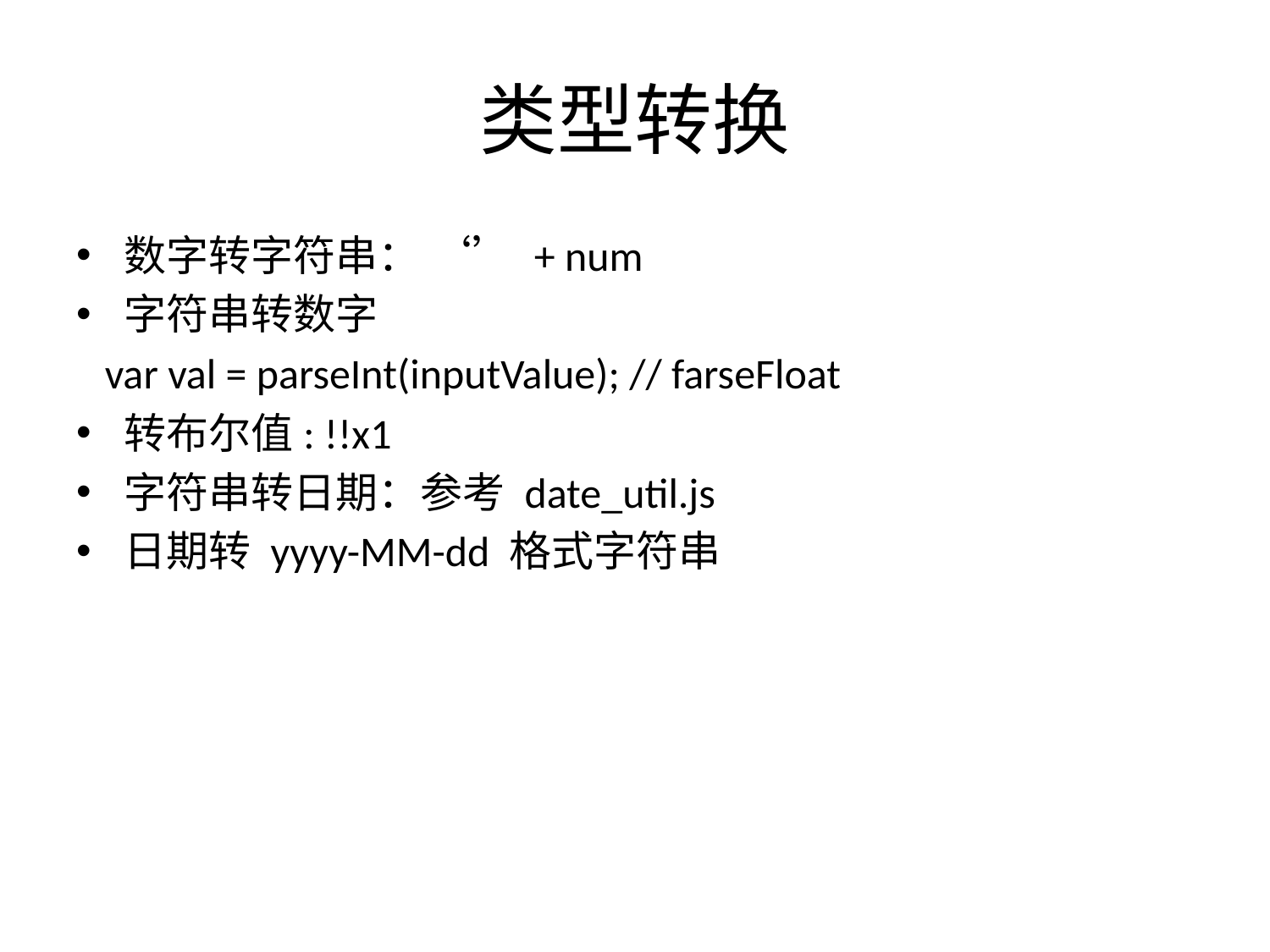

# 类型转换
数字转字符串： ‘’ + num
字符串转数字
   var val = parseInt(inputValue); // farseFloat
转布尔值: !!x1
字符串转日期：参考 date_util.js
日期转 yyyy-MM-dd 格式字符串